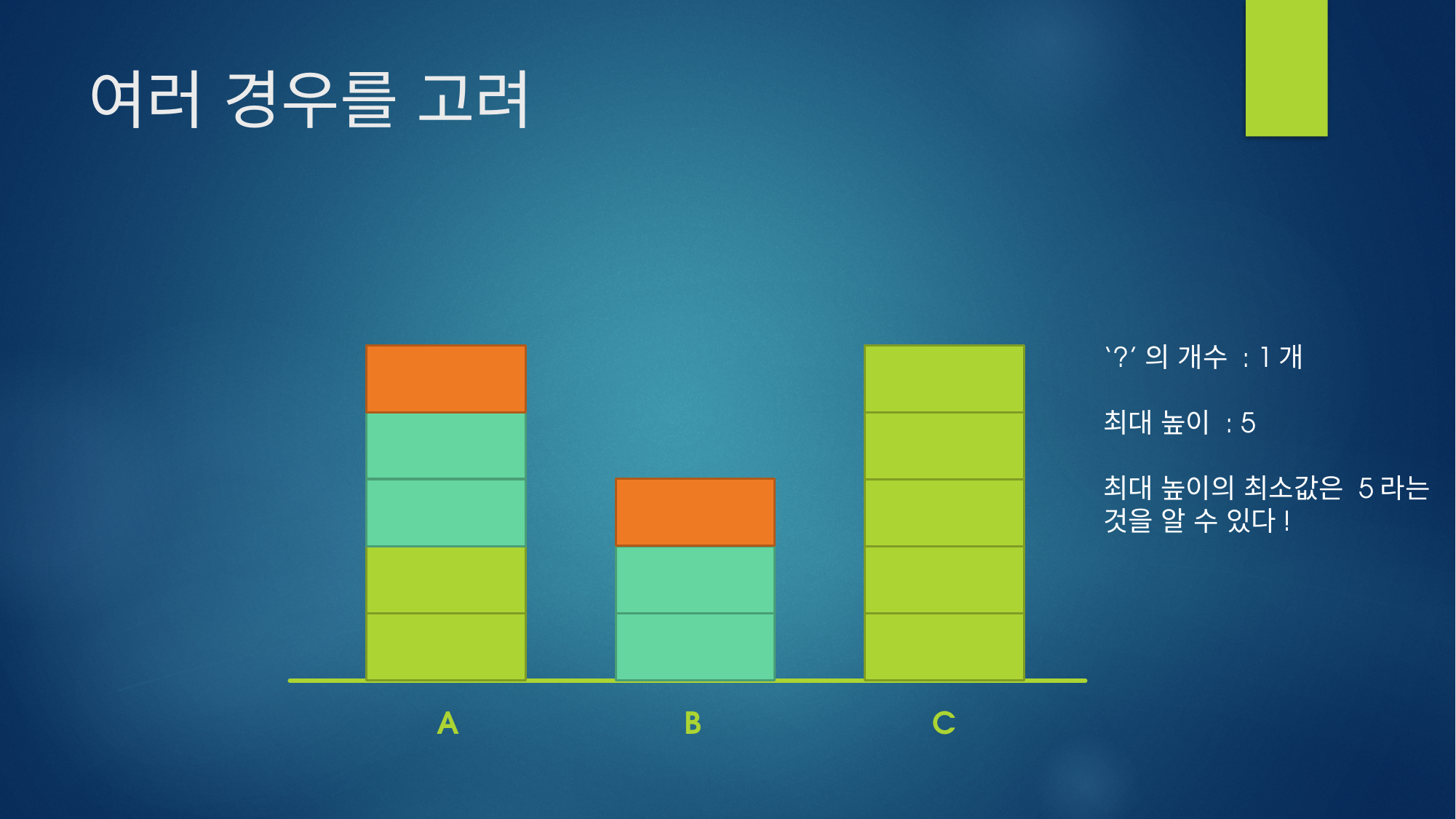

# 여러 경우를 고려
‘?’의 개수 : 1개

최대 높이 : 5

최대 높이의 최소값은 5라는
것을 알 수 있다!

A
B
C